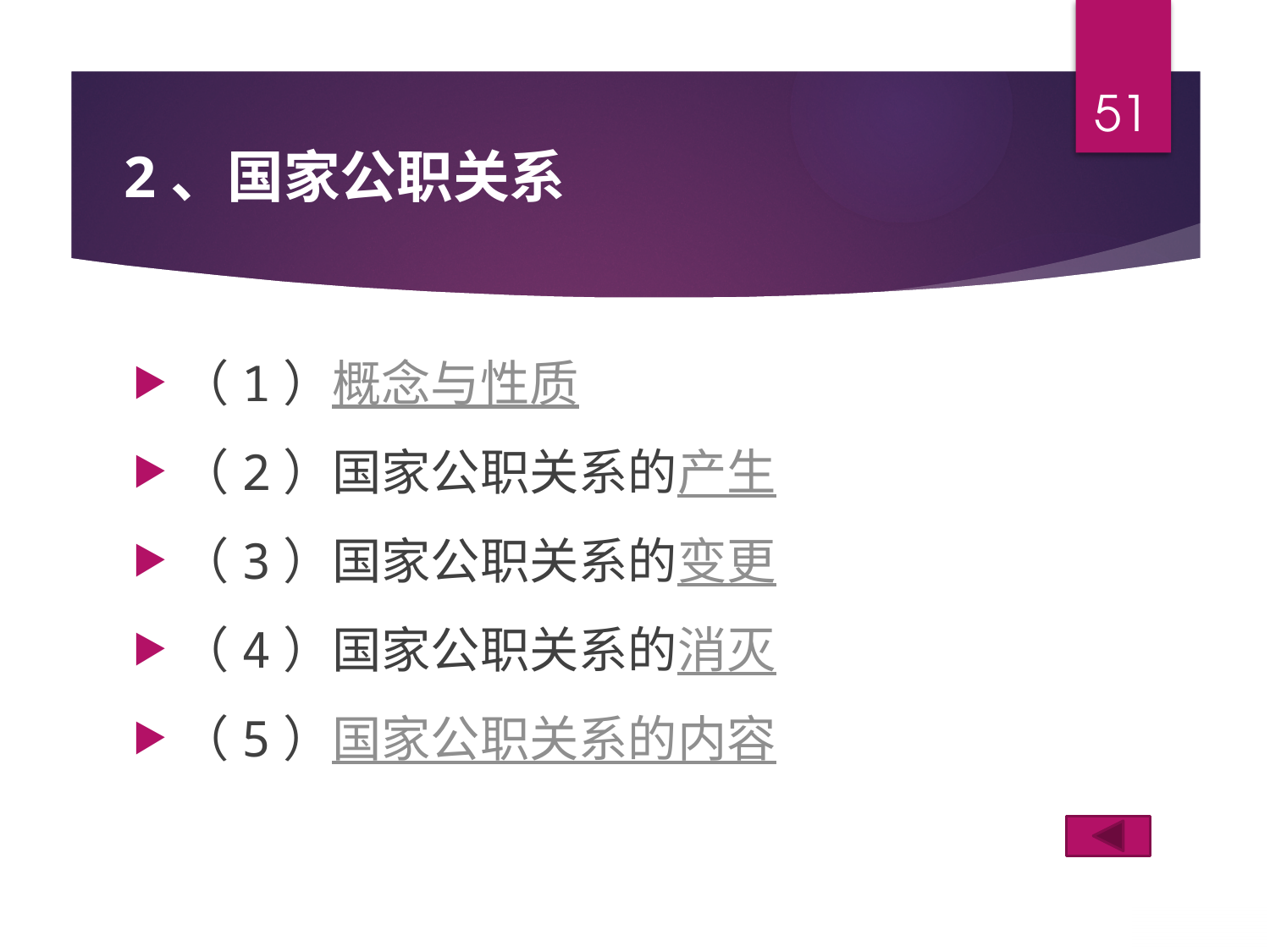

51
2、国家公职关系
（1）概念与性质
（2）国家公职关系的产生
（3）国家公职关系的变更
（4）国家公职关系的消灭
（5）国家公职关系的内容